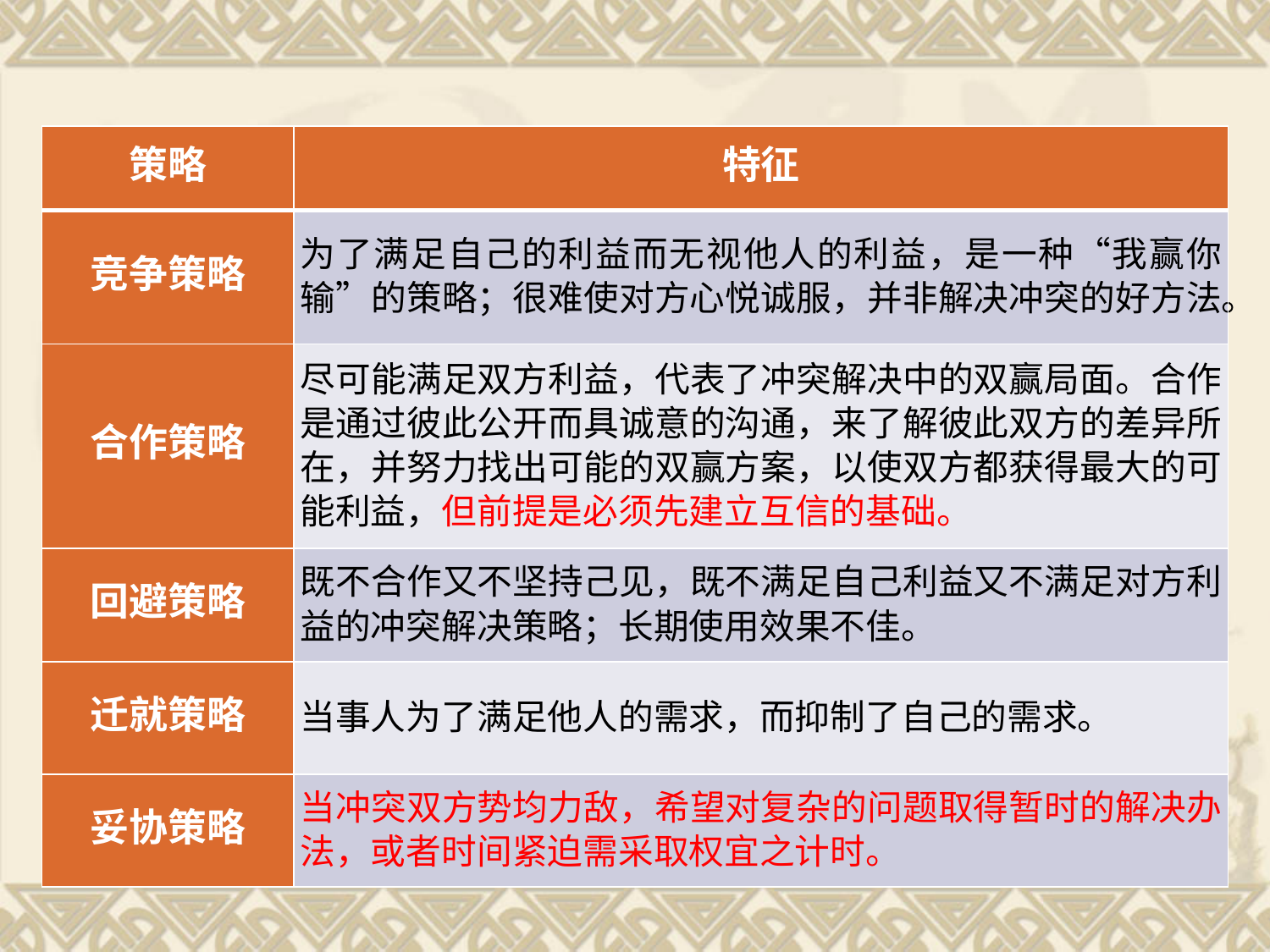

#
| 策略 | 特征 |
| --- | --- |
| 竞争策略 | 为了满足自己的利益而无视他人的利益，是一种“我赢你输”的策略；很难使对方心悦诚服，并非解决冲突的好方法。 |
| 合作策略 | 尽可能满足双方利益，代表了冲突解决中的双赢局面。合作是通过彼此公开而具诚意的沟通，来了解彼此双方的差异所在，并努力找出可能的双赢方案，以使双方都获得最大的可能利益，但前提是必须先建立互信的基础。 |
| 回避策略 | 既不合作又不坚持己见，既不满足自己利益又不满足对方利益的冲突解决策略；长期使用效果不佳。 |
| 迁就策略 | 当事人为了满足他人的需求，而抑制了自己的需求。 |
| 妥协策略 | 当冲突双方势均力敌，希望对复杂的问题取得暂时的解决办法，或者时间紧迫需采取权宜之计时。 |